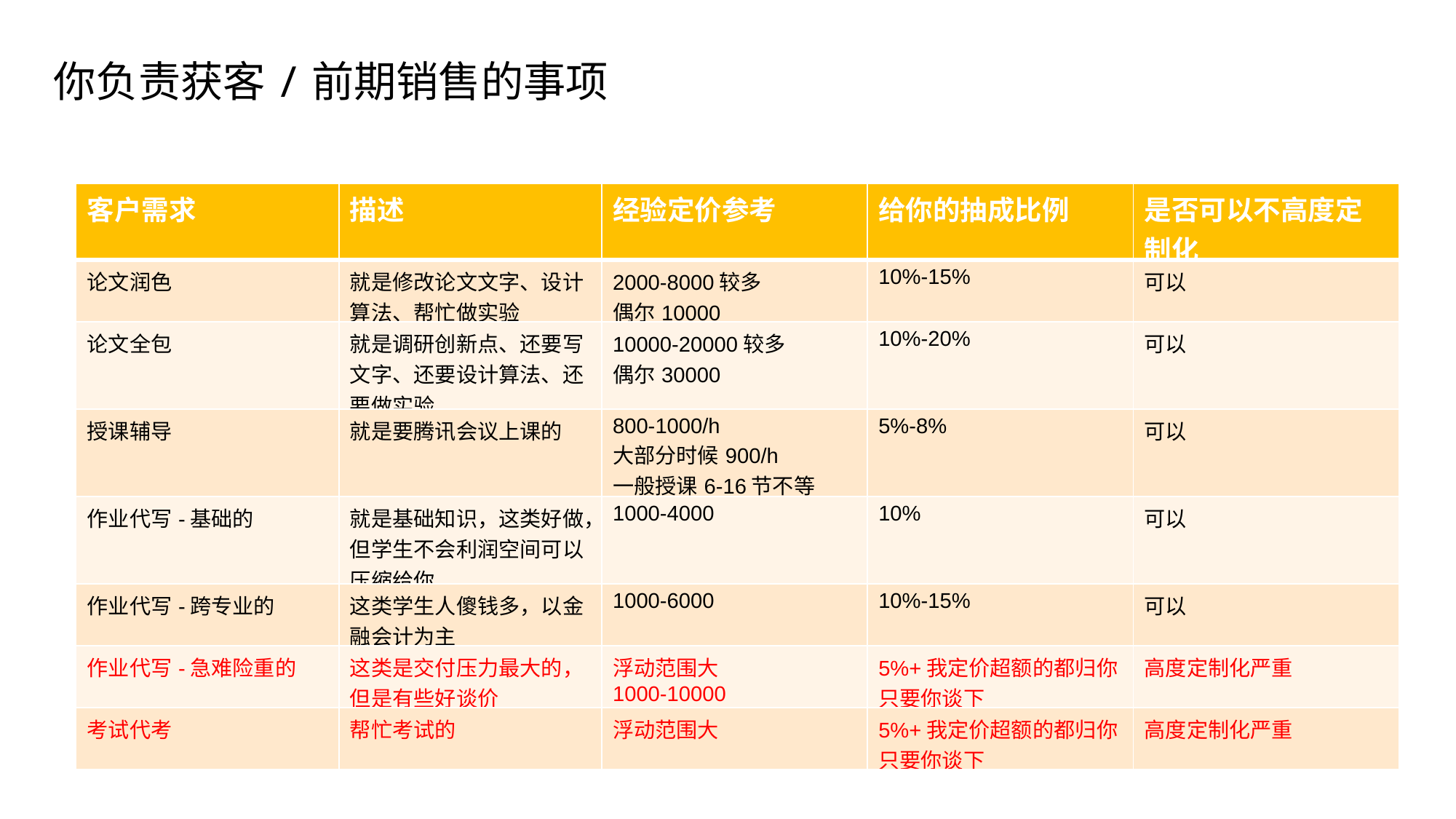

你负责获客/前期销售的事项
| 客户需求 | 描述 | 经验定价参考 | 给你的抽成比例 | 是否可以不高度定制化 |
| --- | --- | --- | --- | --- |
| 论文润色 | 就是修改论文文字、设计算法、帮忙做实验 | 2000-8000较多 偶尔10000 | 10%-15% | 可以 |
| 论文全包 | 就是调研创新点、还要写文字、还要设计算法、还要做实验 | 10000-20000较多 偶尔30000 | 10%-20% | 可以 |
| 授课辅导 | 就是要腾讯会议上课的 | 800-1000/h 大部分时候900/h 一般授课6-16节不等 | 5%-8% | 可以 |
| 作业代写-基础的 | 就是基础知识，这类好做，但学生不会利润空间可以压缩给你 | 1000-4000 | 10% | 可以 |
| 作业代写-跨专业的 | 这类学生人傻钱多，以金融会计为主 | 1000-6000 | 10%-15% | 可以 |
| 作业代写-急难险重的 | 这类是交付压力最大的，但是有些好谈价 | 浮动范围大 1000-10000 | 5%+我定价超额的都归你只要你谈下 | 高度定制化严重 |
| 考试代考 | 帮忙考试的 | 浮动范围大 | 5%+我定价超额的都归你只要你谈下 | 高度定制化严重 |